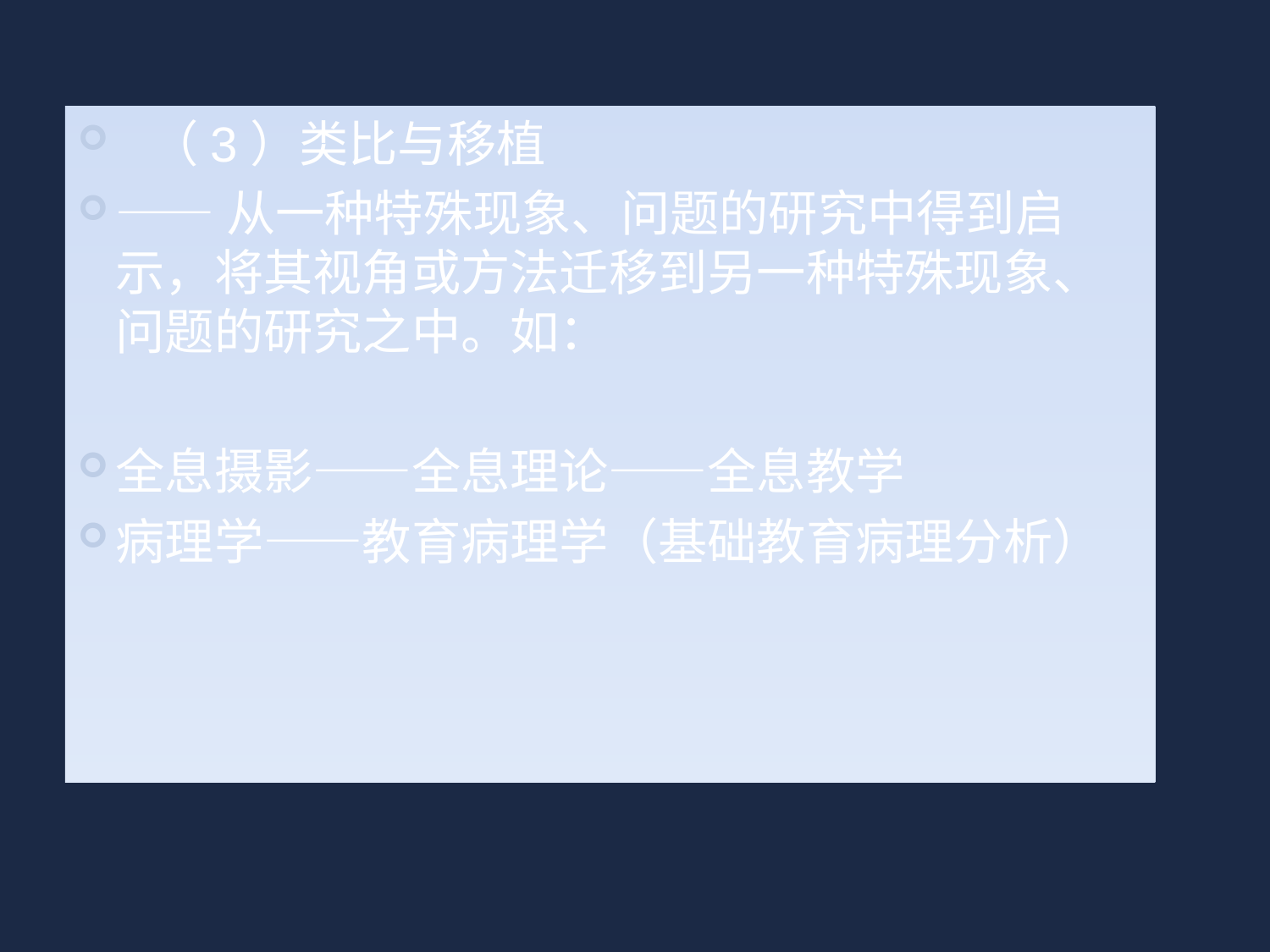

（3）类比与移植
——从一种特殊现象、问题的研究中得到启示，将其视角或方法迁移到另一种特殊现象、问题的研究之中。如：

全息摄影——全息理论——全息教学
病理学——教育病理学（基础教育病理分析）